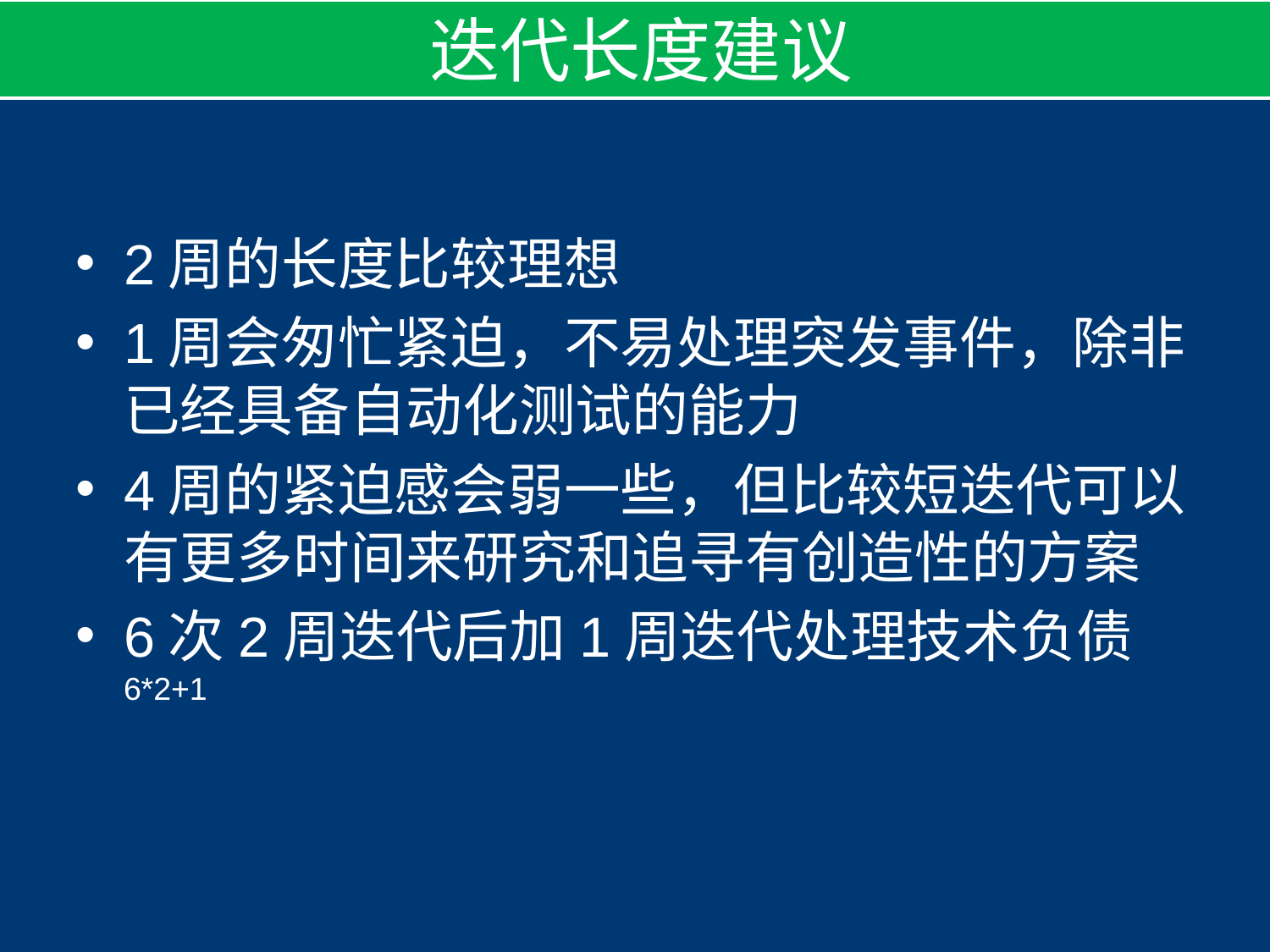

迭代长度建议
2周的长度比较理想
1周会匆忙紧迫，不易处理突发事件，除非已经具备自动化测试的能力
4周的紧迫感会弱一些，但比较短迭代可以有更多时间来研究和追寻有创造性的方案
6次2周迭代后加1周迭代处理技术负债 6*2+1